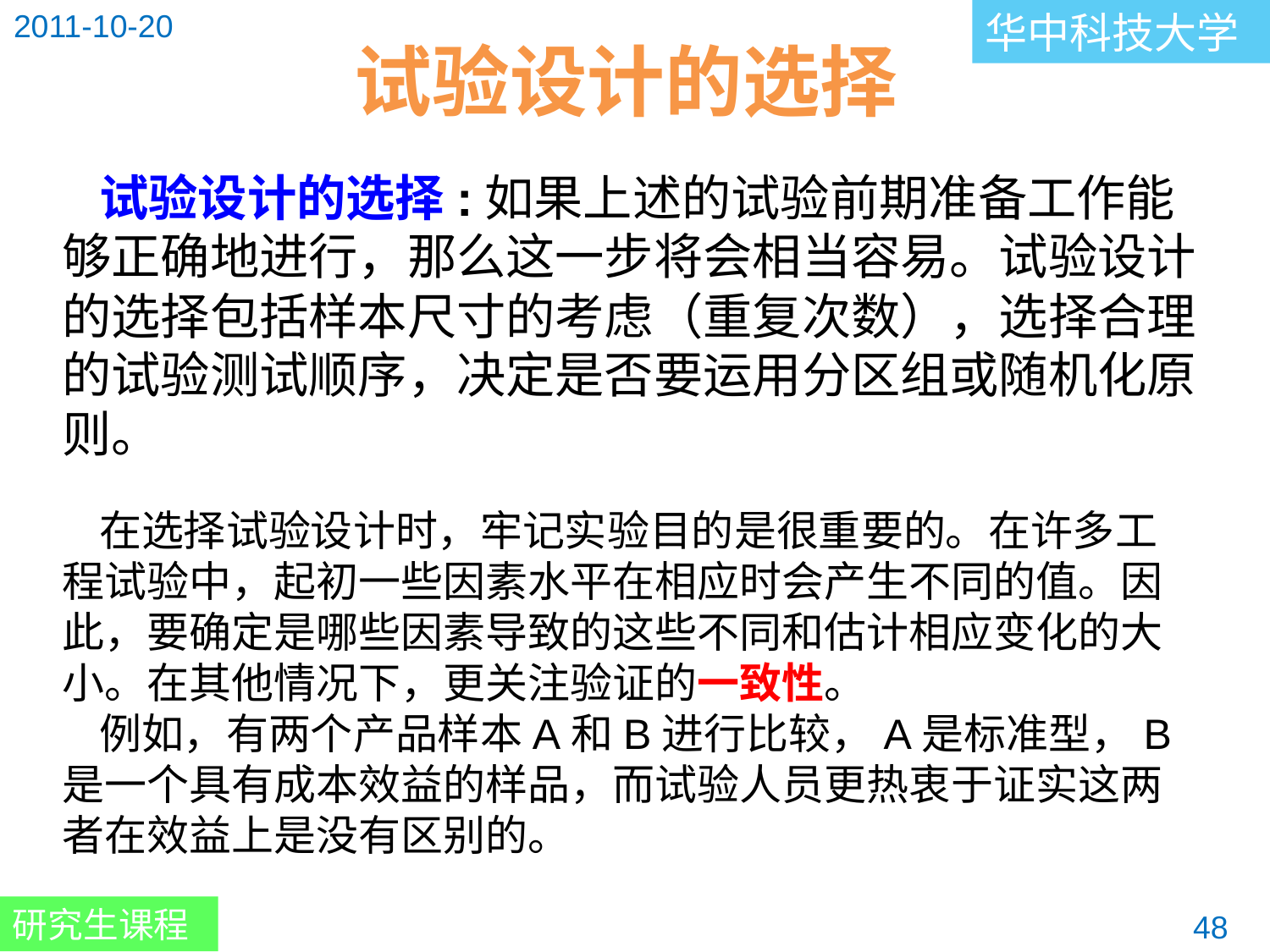

试验设计的选择
试验设计的选择:如果上述的试验前期准备工作能够正确地进行，那么这一步将会相当容易。试验设计的选择包括样本尺寸的考虑（重复次数），选择合理的试验测试顺序，决定是否要运用分区组或随机化原则。
在选择试验设计时，牢记实验目的是很重要的。在许多工程试验中，起初一些因素水平在相应时会产生不同的值。因此，要确定是哪些因素导致的这些不同和估计相应变化的大小。在其他情况下，更关注验证的一致性。
例如，有两个产品样本A和B进行比较，A是标准型，B是一个具有成本效益的样品，而试验人员更热衷于证实这两者在效益上是没有区别的。